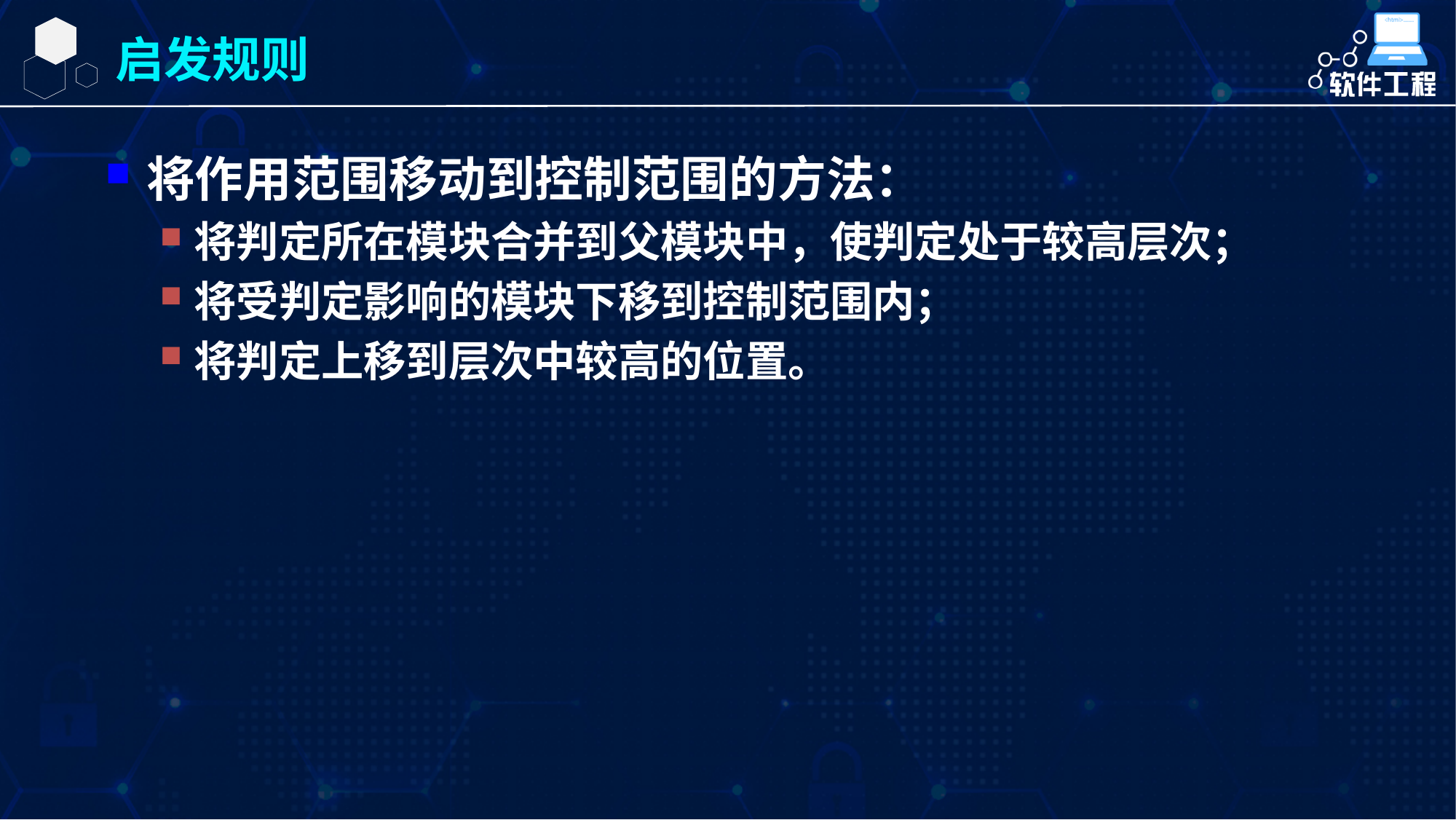

启发规则
将作用范围移动到控制范围的方法：
将判定所在模块合并到父模块中，使判定处于较高层次；
将受判定影响的模块下移到控制范围内；
将判定上移到层次中较高的位置。